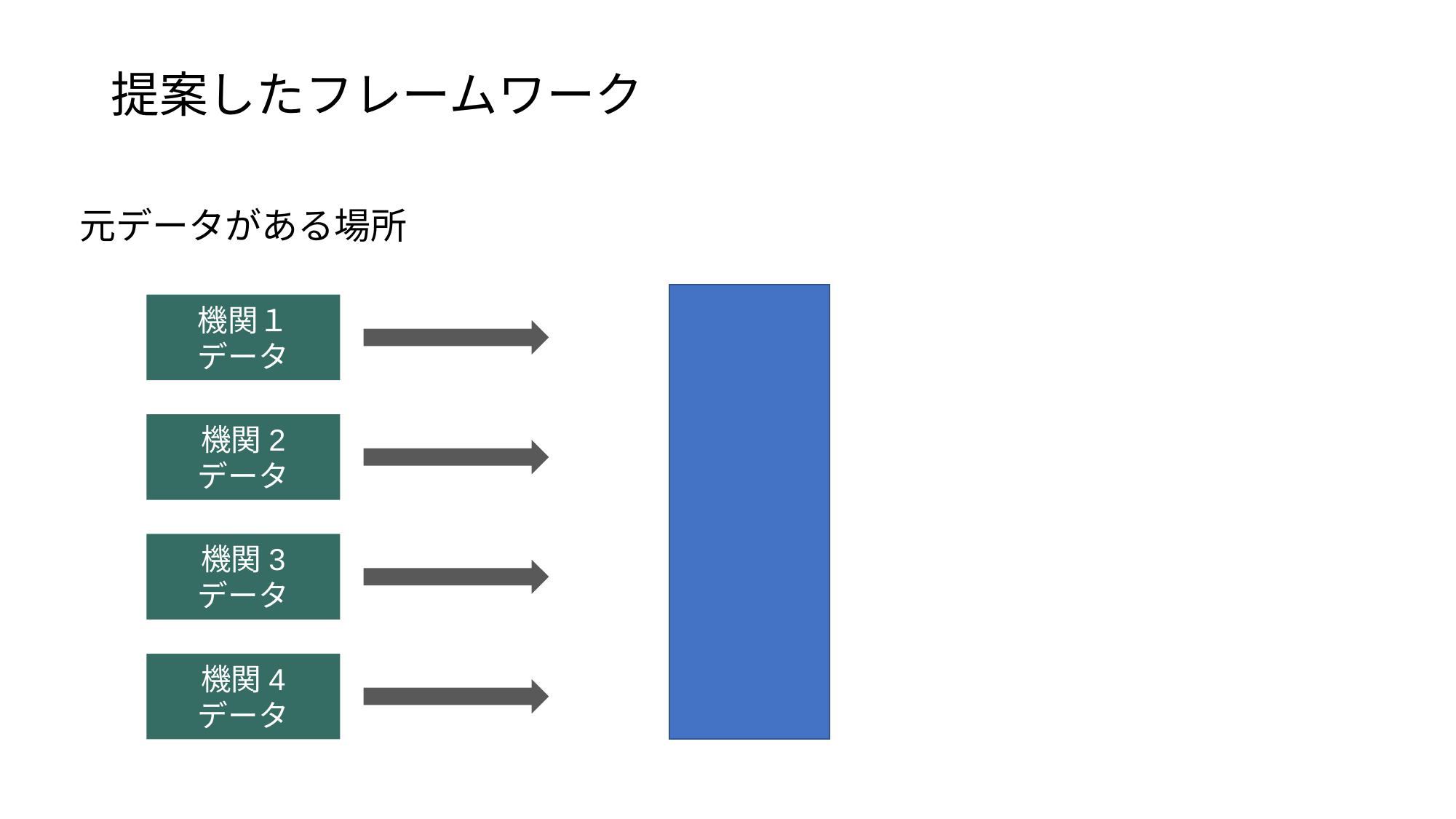

# 提案したフレームワーク
元データがある場所

機関１
データ

機関2
データ

機関3
データ

機関4
データ